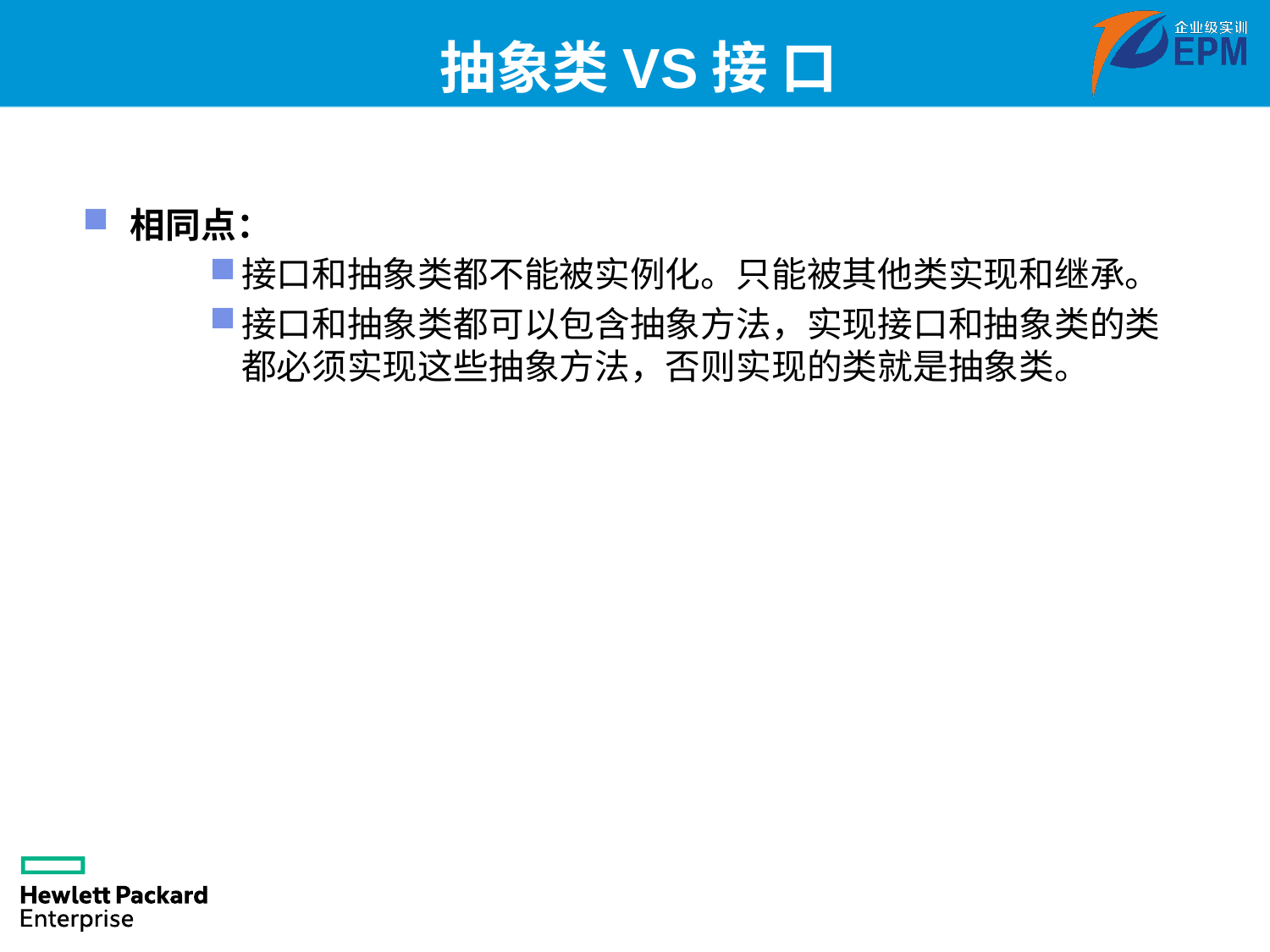

# 抽象类VS接 口
相同点：
接口和抽象类都不能被实例化。只能被其他类实现和继承。
接口和抽象类都可以包含抽象方法，实现接口和抽象类的类都必须实现这些抽象方法，否则实现的类就是抽象类。